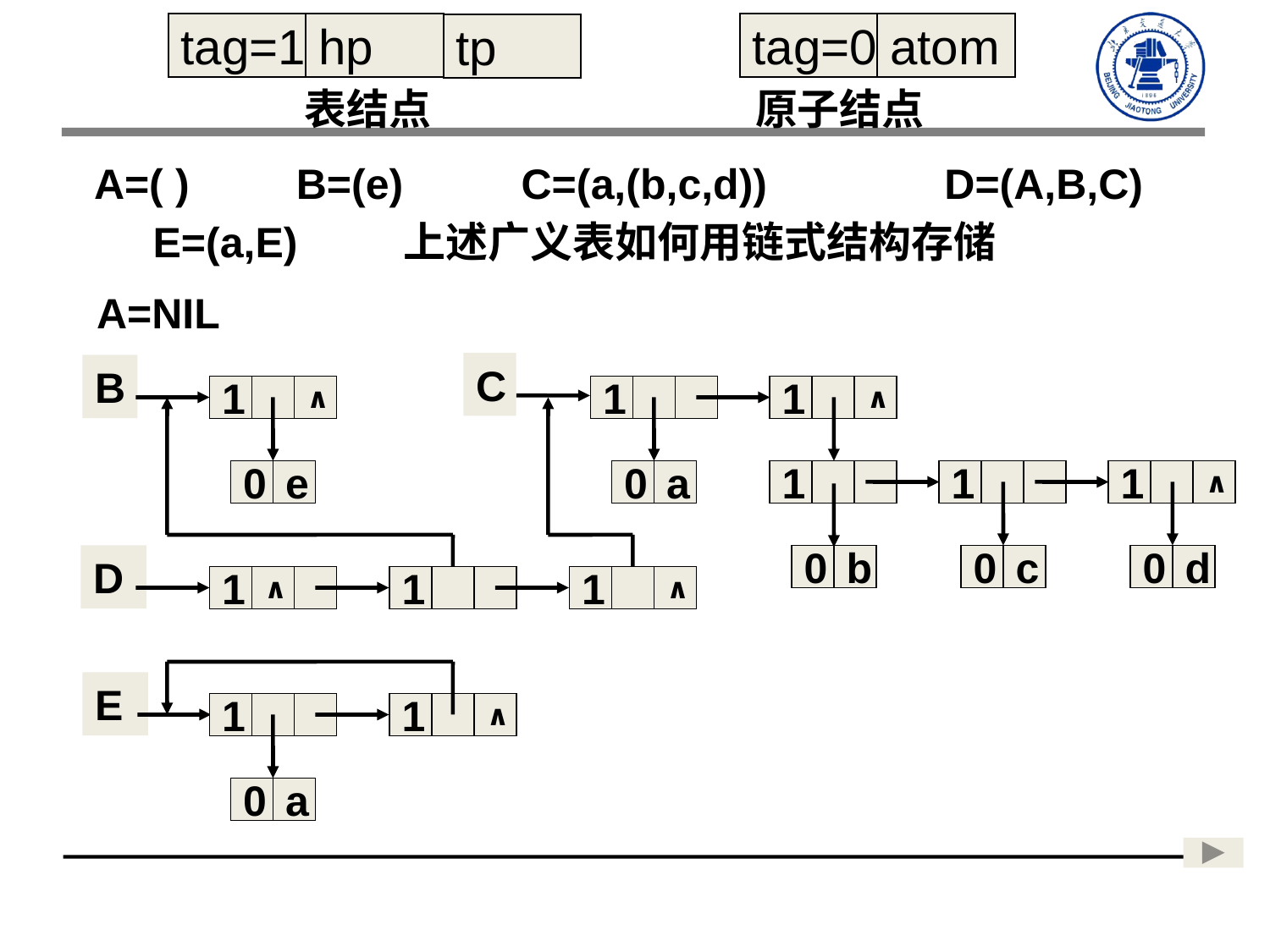

tag=1
hp
tag=0
atom
tp
   表结点                                  原子结点
A=( )         B=(e)          C=(a,(b,c,d))               D=(A,B,C)            E=(a,E)        上述广义表如何用链式结构存储
A=NIL
C
1

1

∧

0
a
1

1

1

∧

0
b
0
c
0
d
B
1

∧

0
e

D
1
∧

1

1

∧
∧
∧

E
1

1

∧

0
a